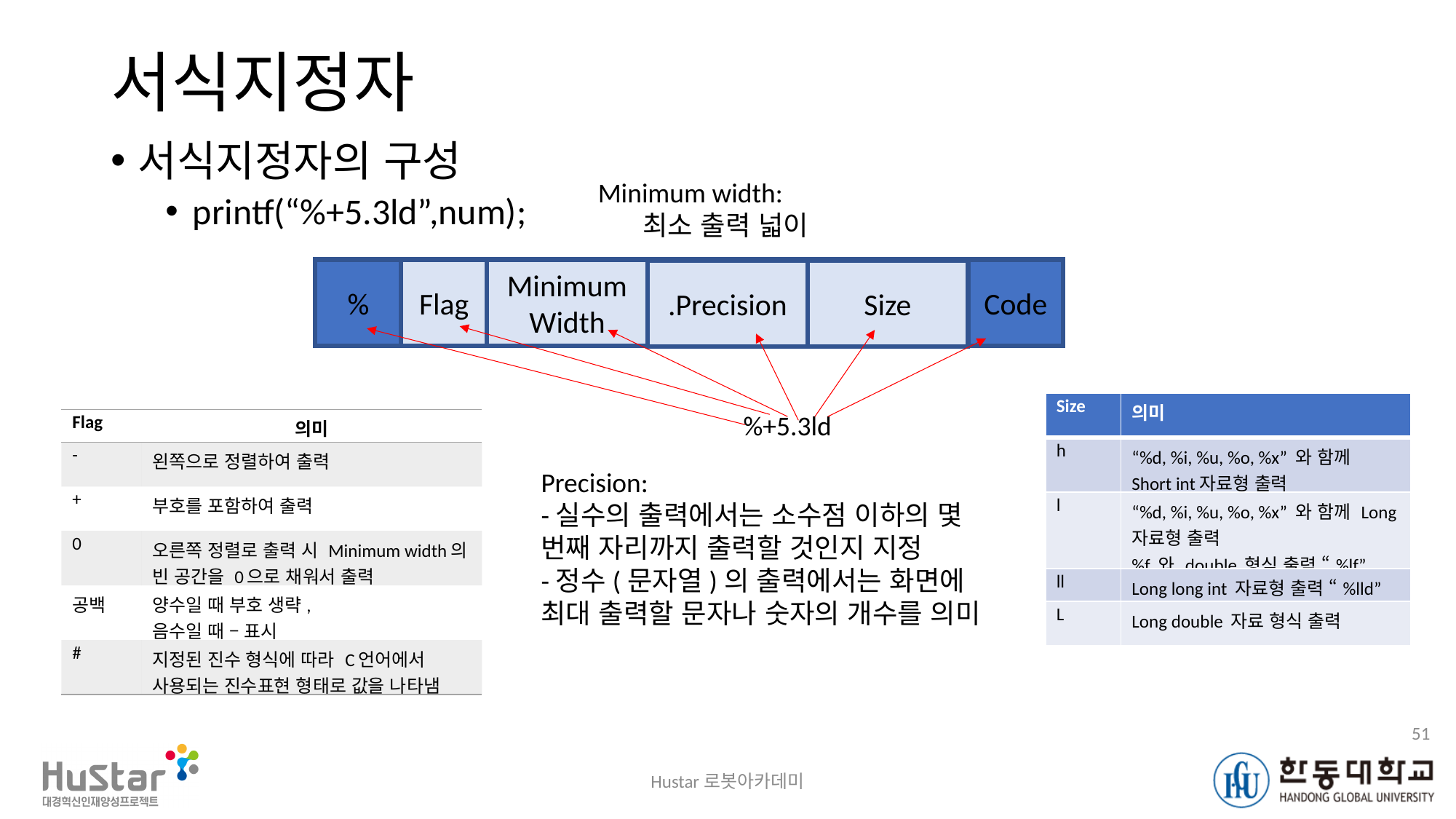

# 서식지정자
서식지정자의 구성
printf(“%+5.3ld”,num);

Minimum width:
     최소 출력 넓이

%
Flag
Minimum
Width
Code
.Precision
Size
| Size | 의미 |
| --- | --- |
| h | “%d, %i, %u, %o, %x” 와 함께 Short int자료형 출력 |
| l | “%d, %i, %u, %o, %x” 와 함께 Long 자료형 출력 %f 와 double 형식 출력 “%lf” |
| ll | Long long int 자료형 출력 “%lld” |
| L | Long double 자료 형식 출력 |
%+5.3ld
| Flag | 의미 |
| --- | --- |
| - | 왼쪽으로 정렬하여 출력 |
| + | 부호를 포함하여 출력 |
| 0 | 오른쪽 정렬로 출력 시 Minimum width의 빈 공간을 0으로 채워서 출력 |
| 공백 | 양수일 때 부호 생략, 음수일 때 – 표시 |
| # | 지정된 진수 형식에 따라 C언어에서 사용되는 진수표현 형태로 값을 나타냄 |
Precision:
-실수의 출력에서는 소수점 이하의 몇 번째 자리까지 출력할 것인지 지정
-정수(문자열)의 출력에서는 화면에 최대 출력할 문자나 숫자의 개수를 의미
51
Hustar로봇아카데미